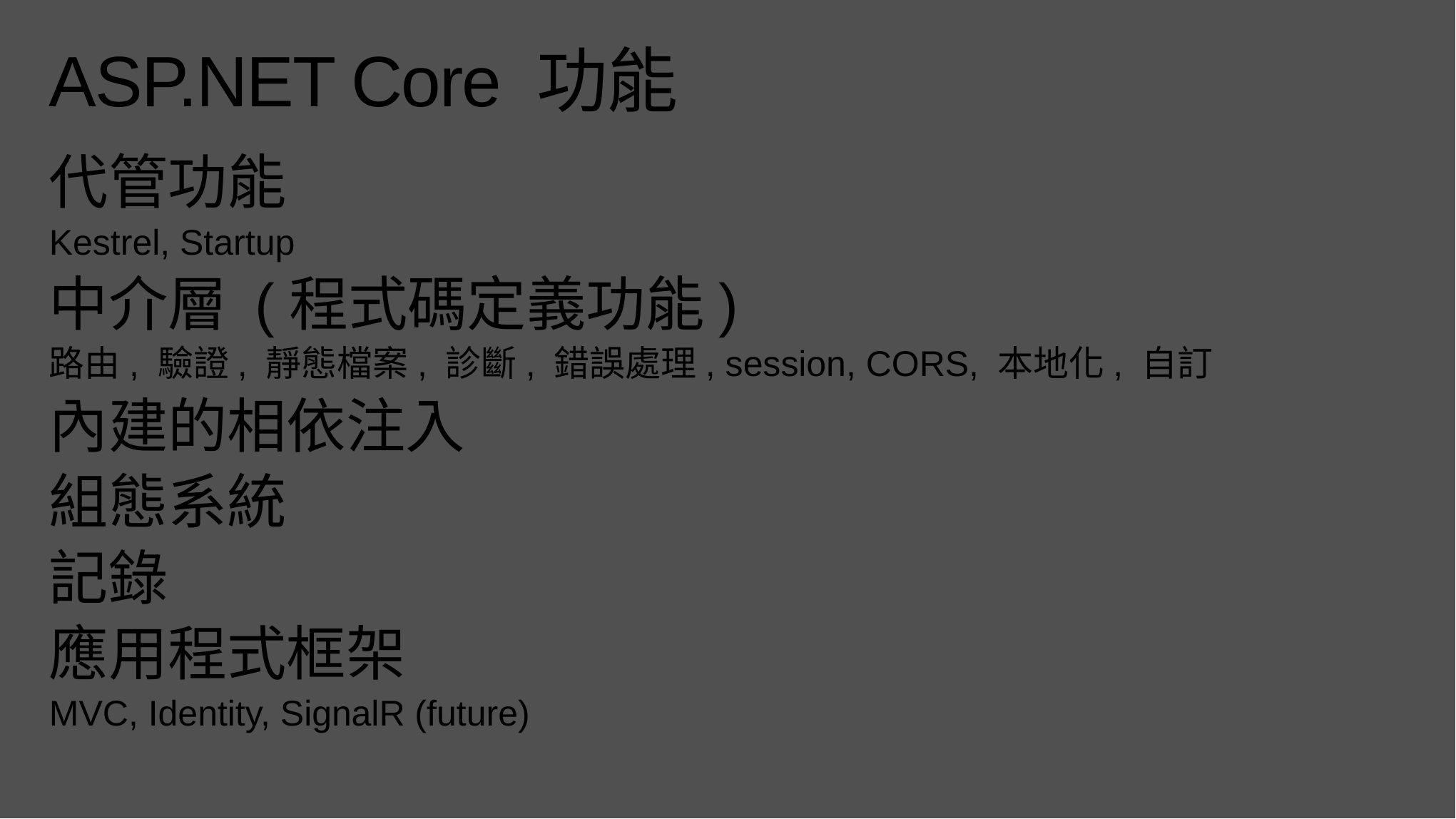

# ASP.NET Core 功能
代管功能
Kestrel, Startup
中介層 (程式碼定義功能)
路由, 驗證, 靜態檔案, 診斷, 錯誤處理, session, CORS, 本地化, 自訂
內建的相依注入
組態系統
記錄
應用程式框架
MVC, Identity, SignalR (future)